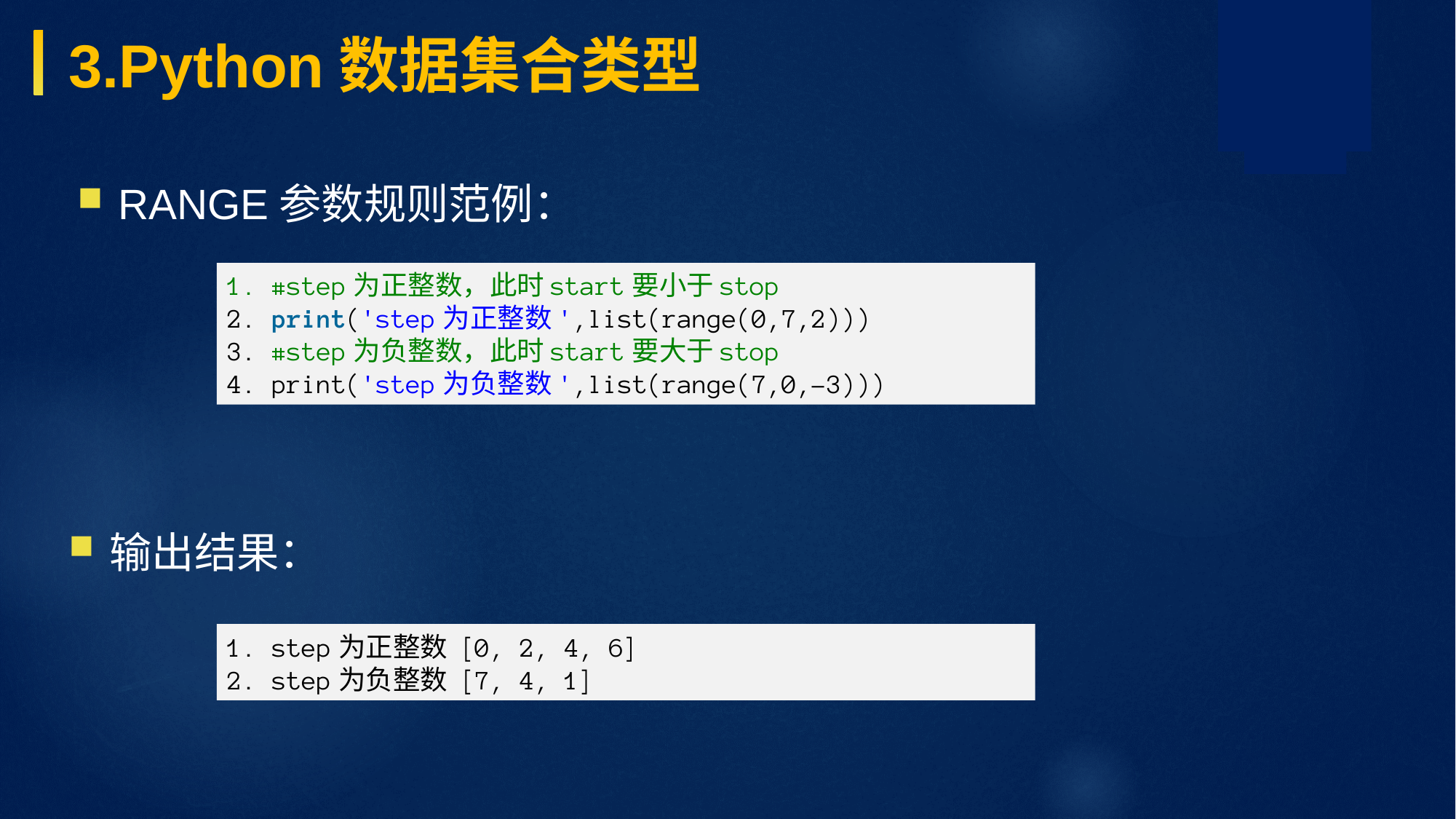

3.Python数据集合类型
range参数规则范例：

1. #step为正整数，此时start要小于stop    2. print('step为正整数',list(range(0,7,2)))    3. #step为负整数，此时start要大于stop    4. print('step为负整数',list(range(7,0,-3)))
输出结果：

1. step为正整数 [0, 2, 4, 6]    2. step为负整数 [7, 4, 1]